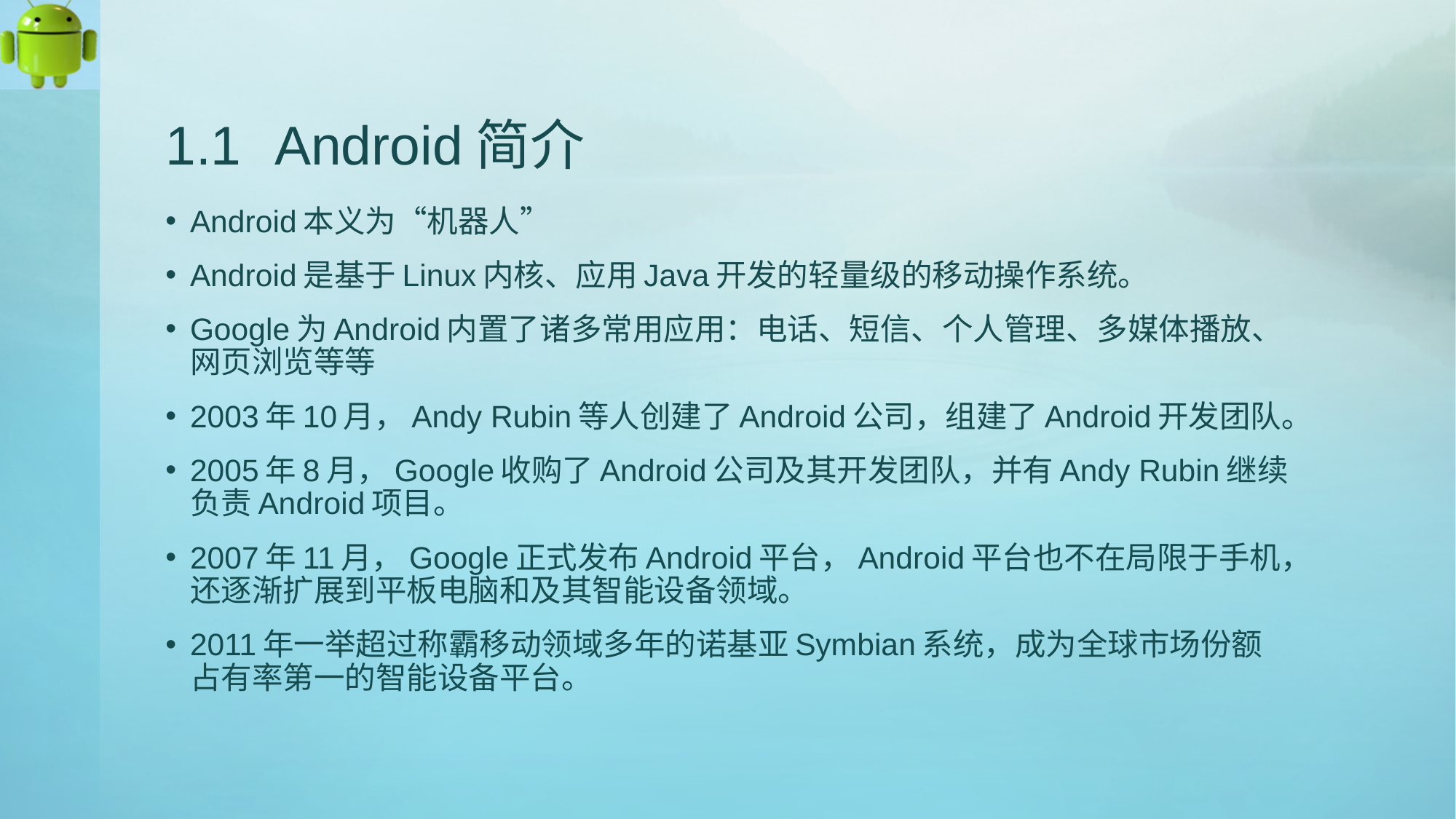

# 1.1	Android简介
Android本义为“机器人”
Android是基于Linux内核、应用Java开发的轻量级的移动操作系统。
Google为Android内置了诸多常用应用：电话、短信、个人管理、多媒体播放、网页浏览等等
2003年10月，Andy Rubin等人创建了Android公司，组建了Android开发团队。
2005年8月，Google收购了Android公司及其开发团队，并有Andy Rubin继续负责Android项目。
2007年11月，Google正式发布Android平台，Android平台也不在局限于手机，还逐渐扩展到平板电脑和及其智能设备领域。
2011年一举超过称霸移动领域多年的诺基亚Symbian系统，成为全球市场份额占有率第一的智能设备平台。